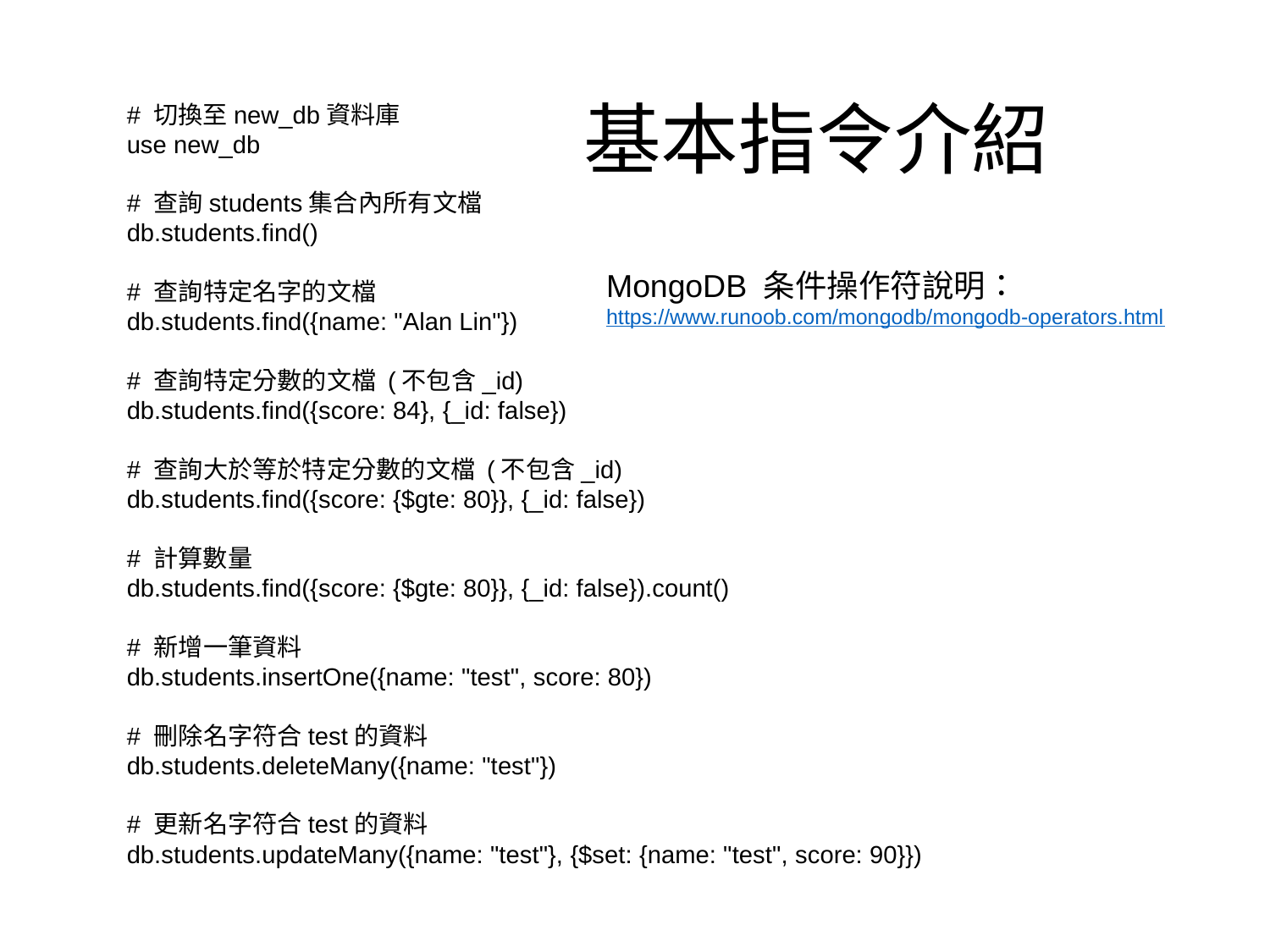

# 基本指令介紹
# 切換至new_db資料庫
use new_db

# 查詢students集合內所有文檔
db.students.find()

# 查詢特定名字的文檔
db.students.find({name: "Alan Lin"})

# 查詢特定分數的文檔 (不包含_id)
db.students.find({score: 84}, {_id: false})

# 查詢大於等於特定分數的文檔 (不包含_id)
db.students.find({score: {$gte: 80}}, {_id: false})

# 計算數量
db.students.find({score: {$gte: 80}}, {_id: false}).count()

# 新增一筆資料
db.students.insertOne({name: "test", score: 80})

# 刪除名字符合test的資料
db.students.deleteMany({name: "test"})

# 更新名字符合test的資料
db.students.updateMany({name: "test"}, {$set: {name: "test", score: 90}})
MongoDB 条件操作符說明：
https://www.runoob.com/mongodb/mongodb-operators.html